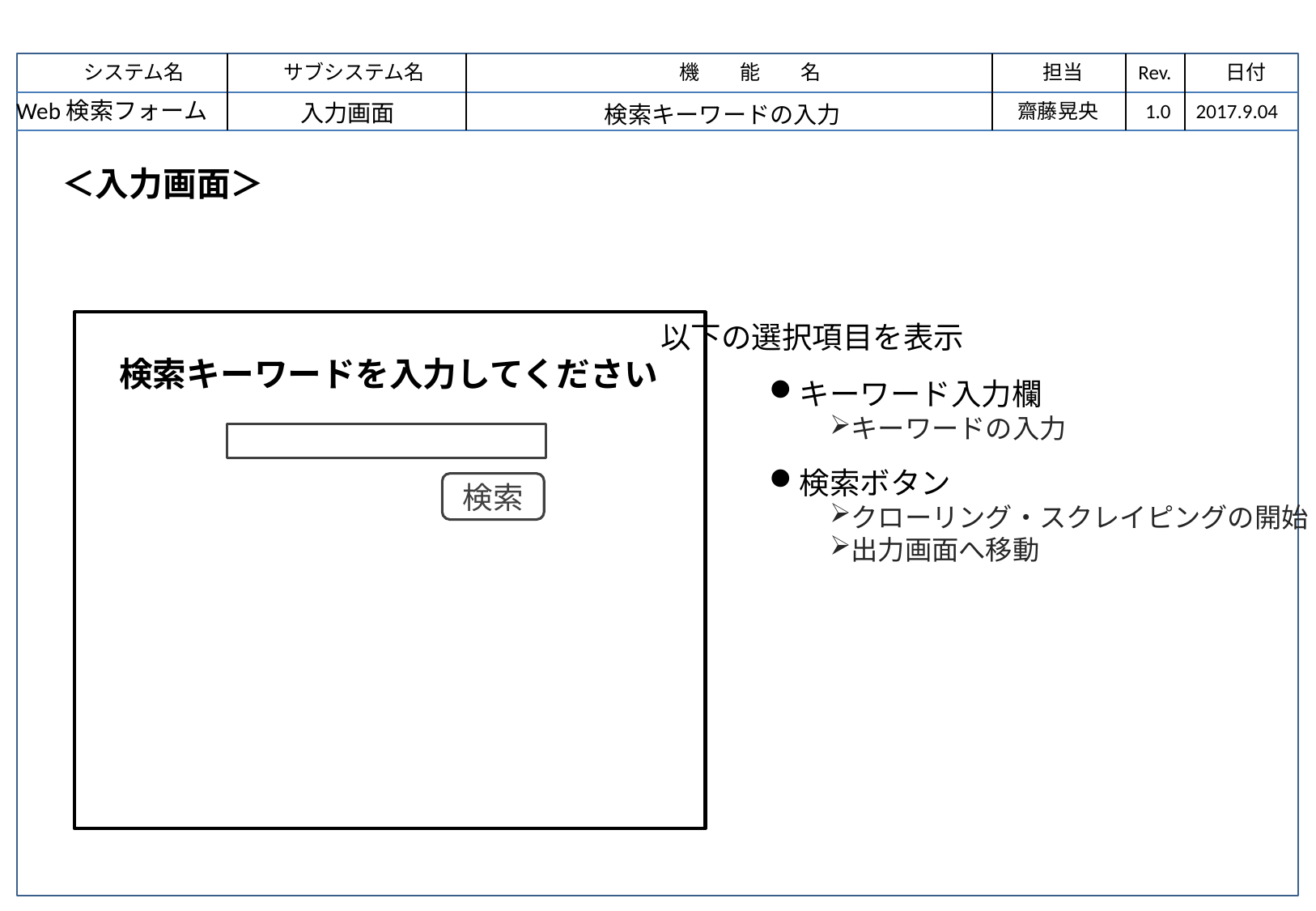

Web検索フォーム
入力画面
齋藤晃央
1.0
2017.9.04
検索キーワードの入力
＜入力画面＞

以下の選択項目を表示
キーワード入力欄
キーワードの入力
検索ボタン
クローリング・スクレイピングの開始
出力画面へ移動
検索キーワードを入力してください

検索